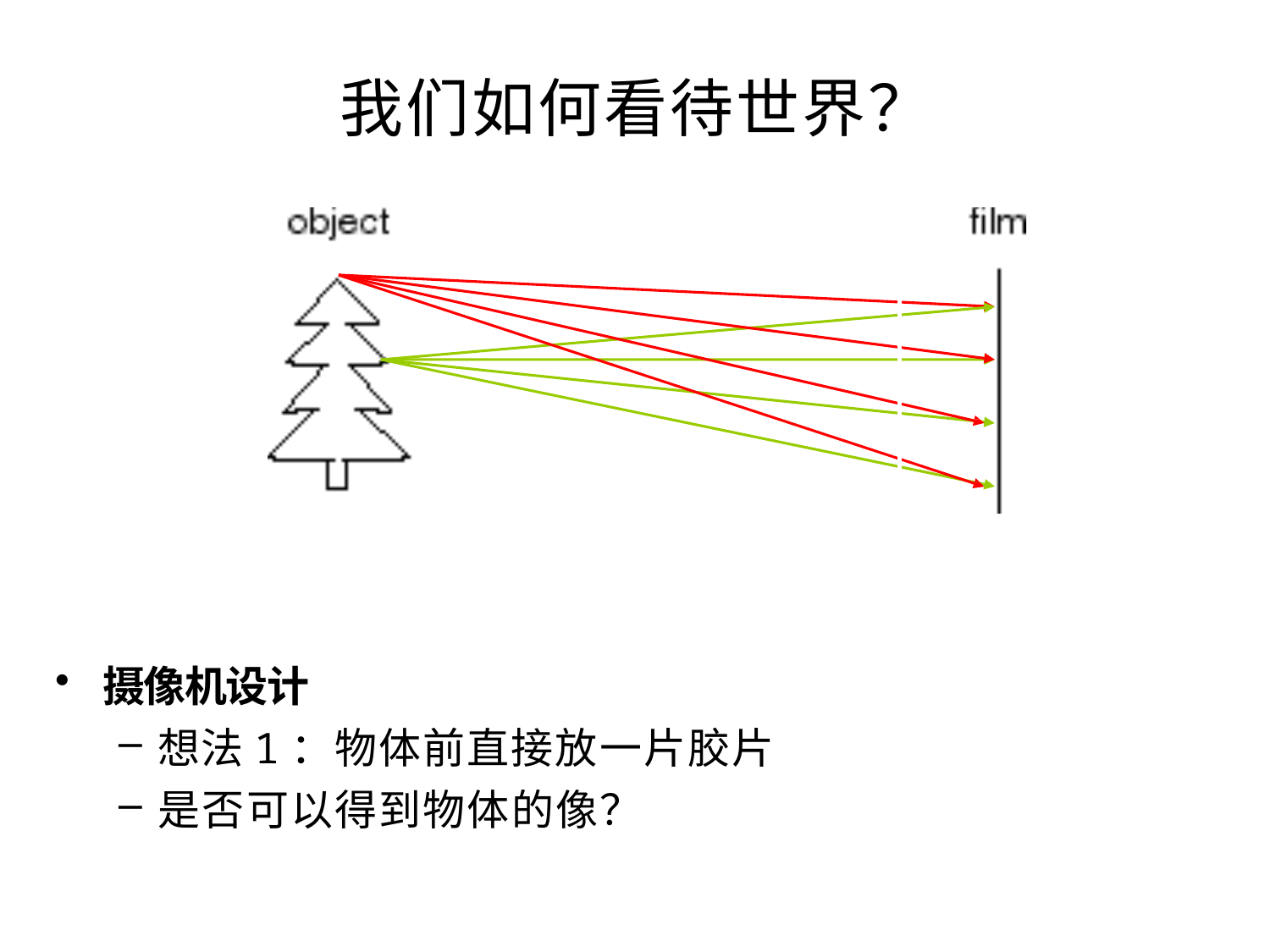

# 我们如何看待世界？

摄像机设计
想法1：物体前直接放一片胶片
是否可以得到物体的像？